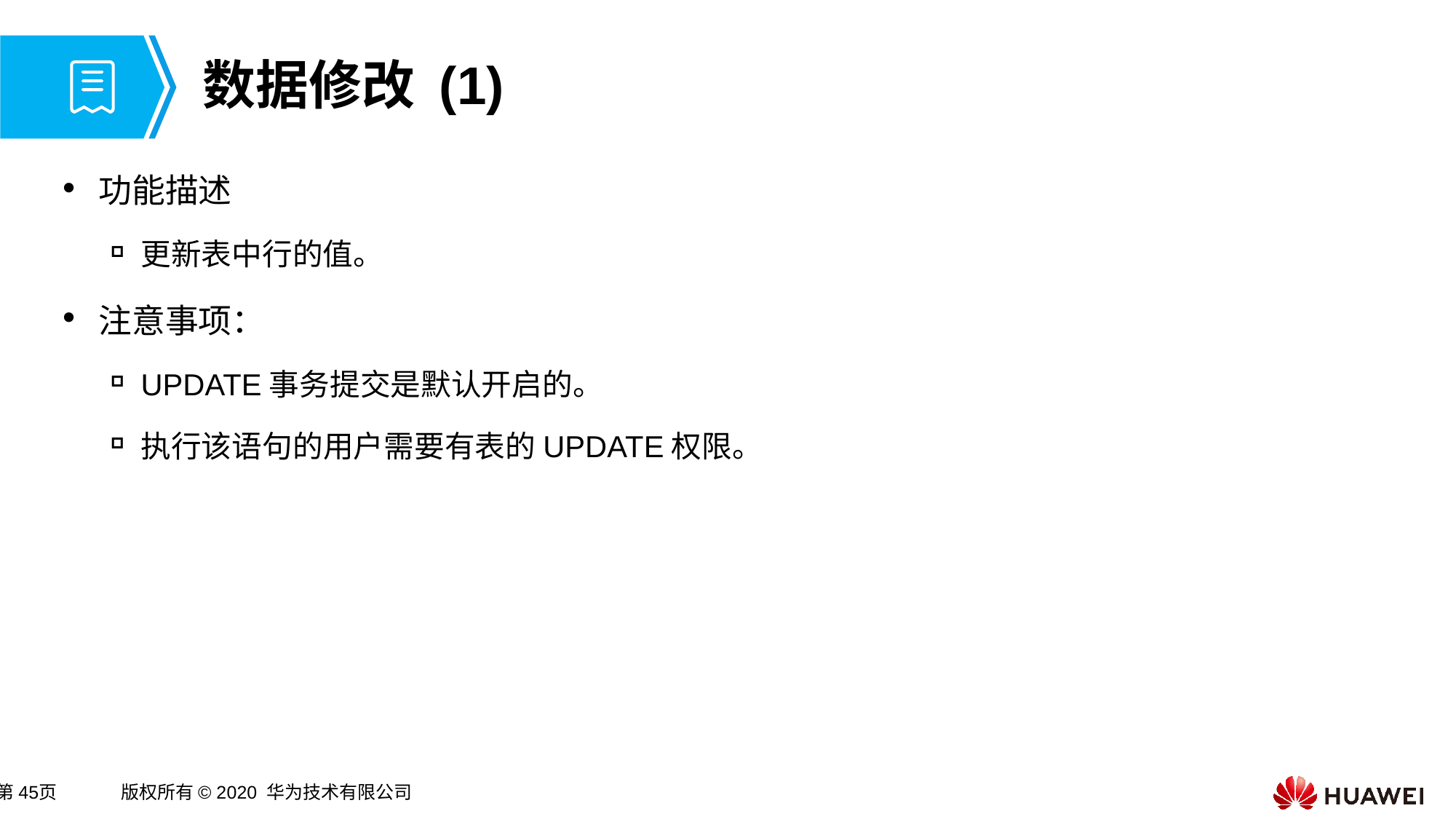

# 数据修改 (1)
功能描述
更新表中行的值。
注意事项：
UPDATE事务提交是默认开启的。
执行该语句的用户需要有表的UPDATE权限。